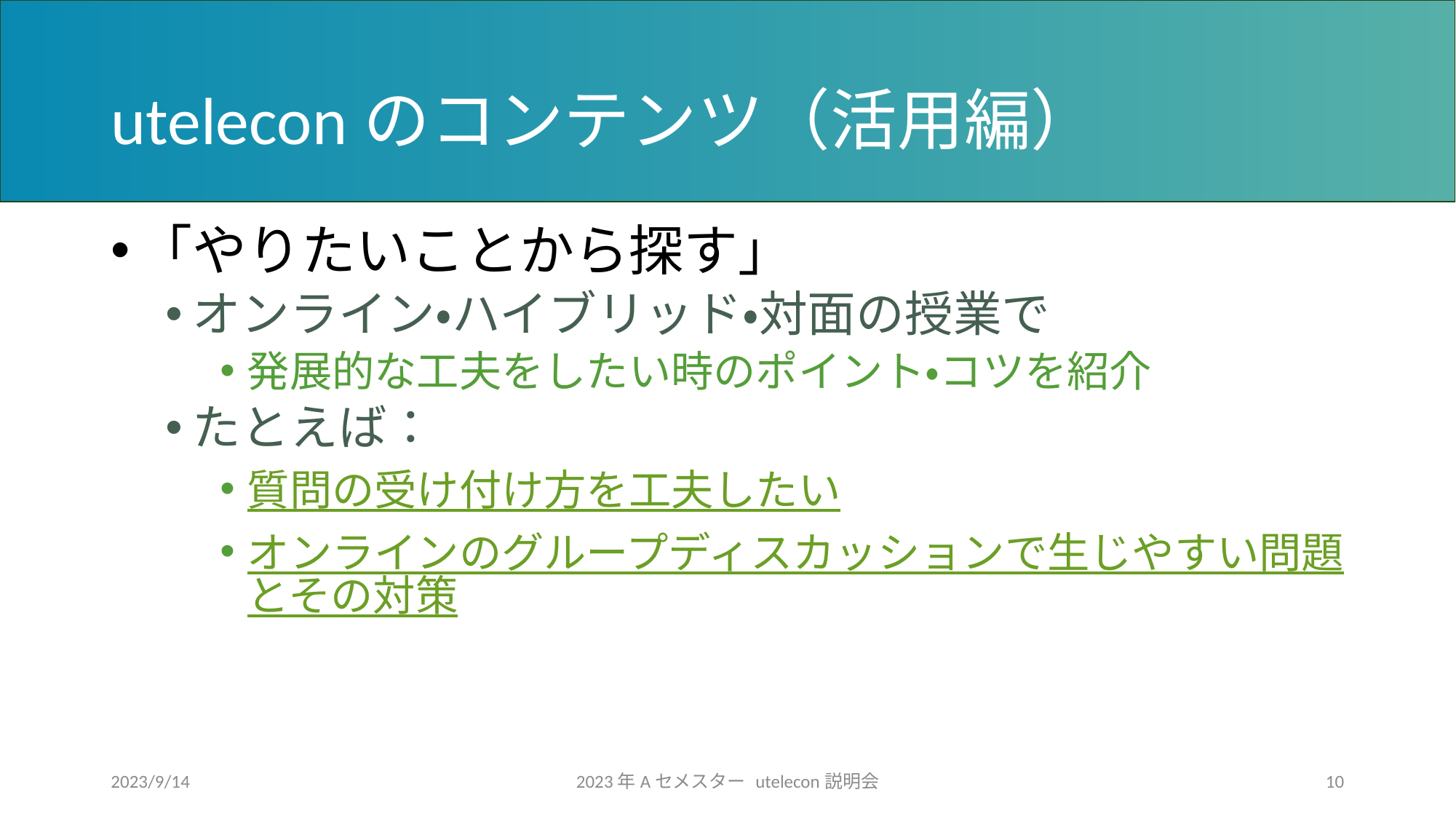

# uteleconのコンテンツ（活用編）
「やりたいことから探す」
オンライン・ハイブリッド・対面の授業で
発展的な工夫をしたい時のポイント・コツを紹介
たとえば：
質問の受け付け方を工夫したい
オンラインのグループディスカッションで生じやすい問題とその対策
2023/9/14
2023年Aセメスター utelecon説明会
10